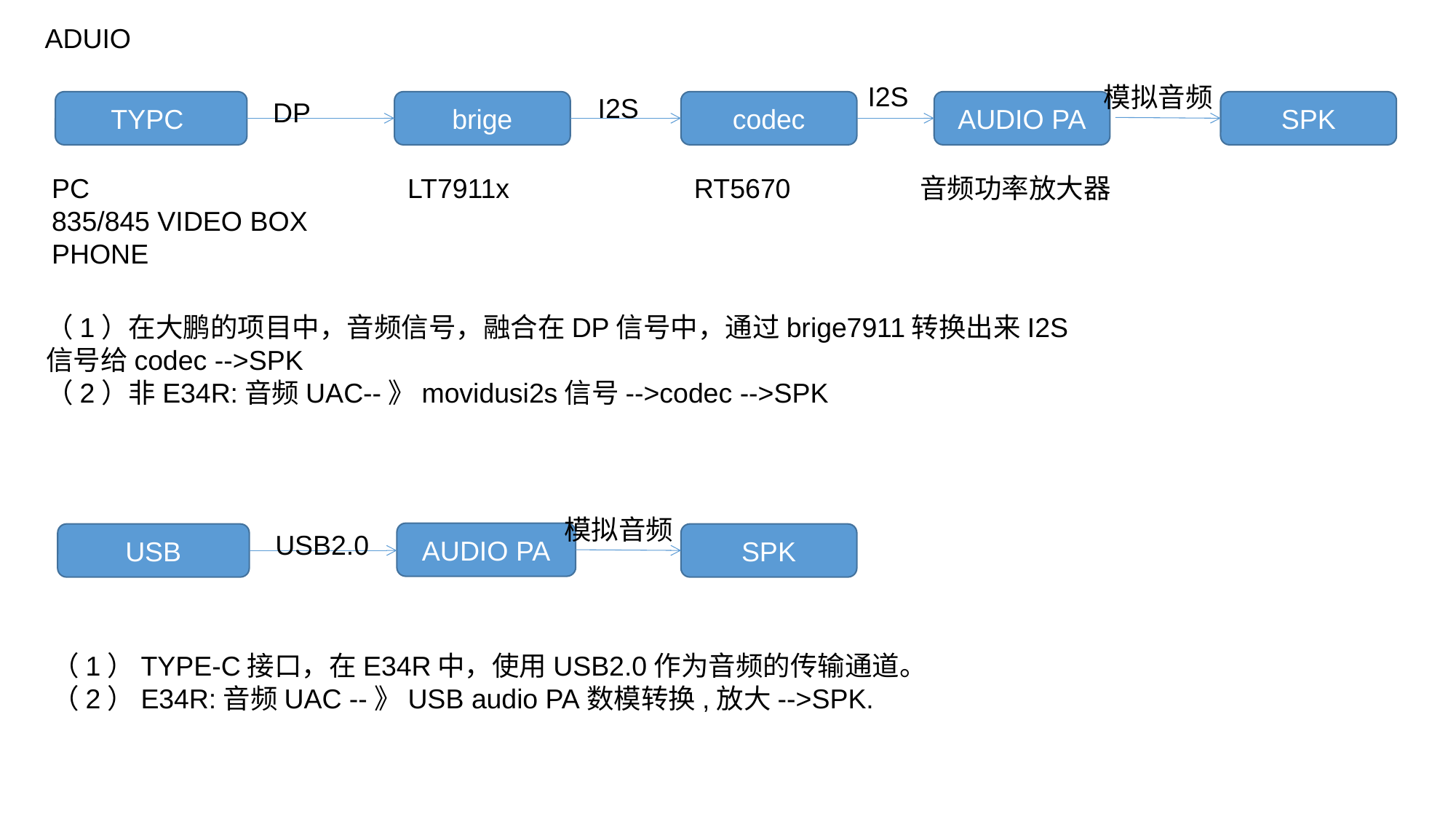

ADUIO
I2S
模拟音频
I2S
DP
TYPC
brige
codec
AUDIO PA
SPK
PC
835/845 VIDEO BOX
PHONE

LT7911x
RT5670
音频功率放大器
（1）在大鹏的项目中，音频信号，融合在DP信号中，通过brige7911转换出来I2S信号给codec -->SPK
（2）非E34R:音频UAC--》movidusi2s信号-->codec -->SPK
模拟音频
USB2.0
AUDIO PA
USB
SPK
（1）TYPE-C接口，在E34R中，使用USB2.0作为音频的传输通道。
（2）E34R:音频UAC --》USB audio PA数模转换,放大-->SPK.